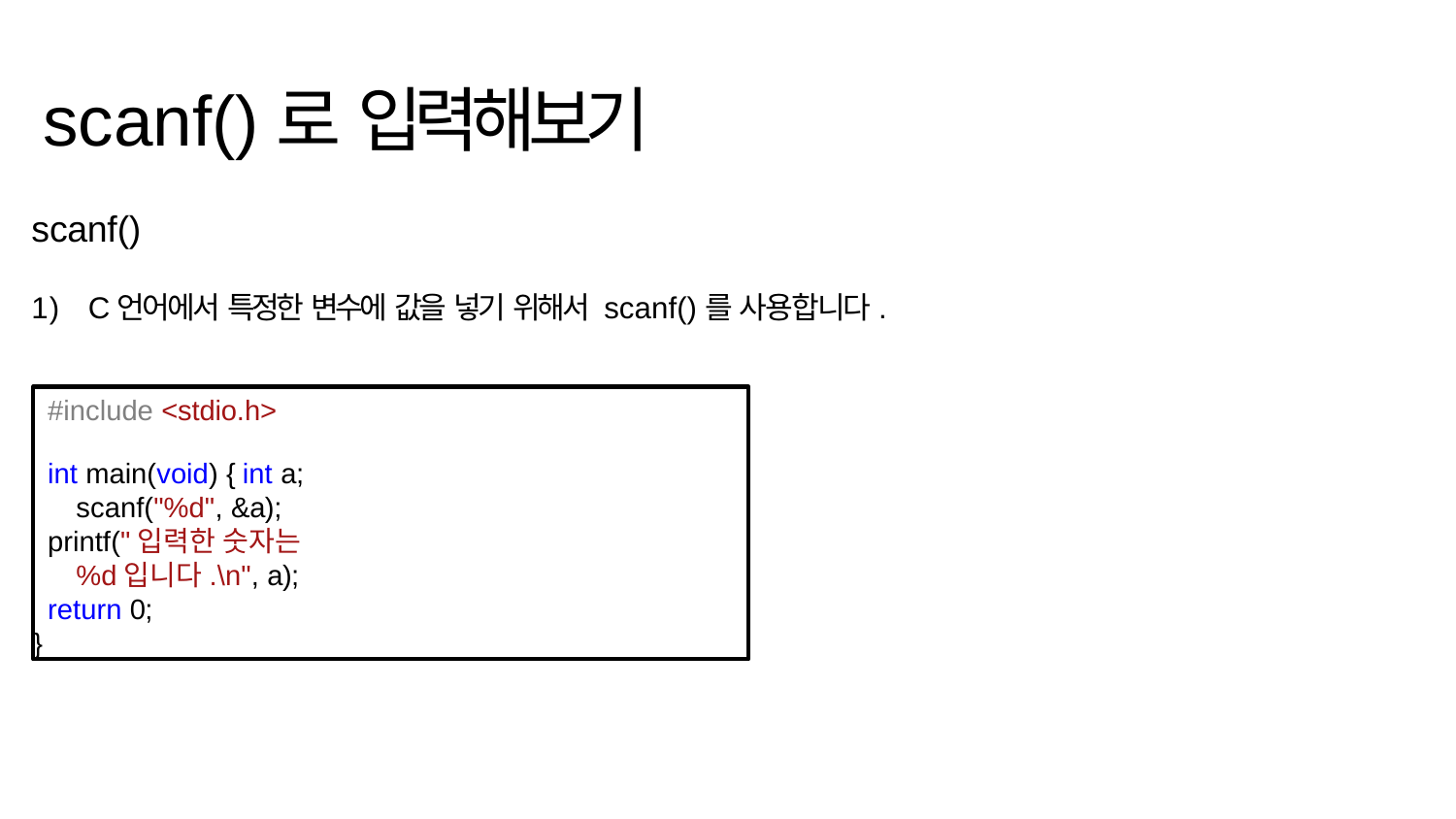

# scanf()로 입력해보기
scanf()

1)	C언어에서 특정한 변수에 값을 넣기 위해서 scanf()를 사용합니다.
#include <stdio.h>

int main(void) { int a; scanf("%d", &a);
printf("입력한 숫자는 %d입니다.\n", a);
return 0;
}